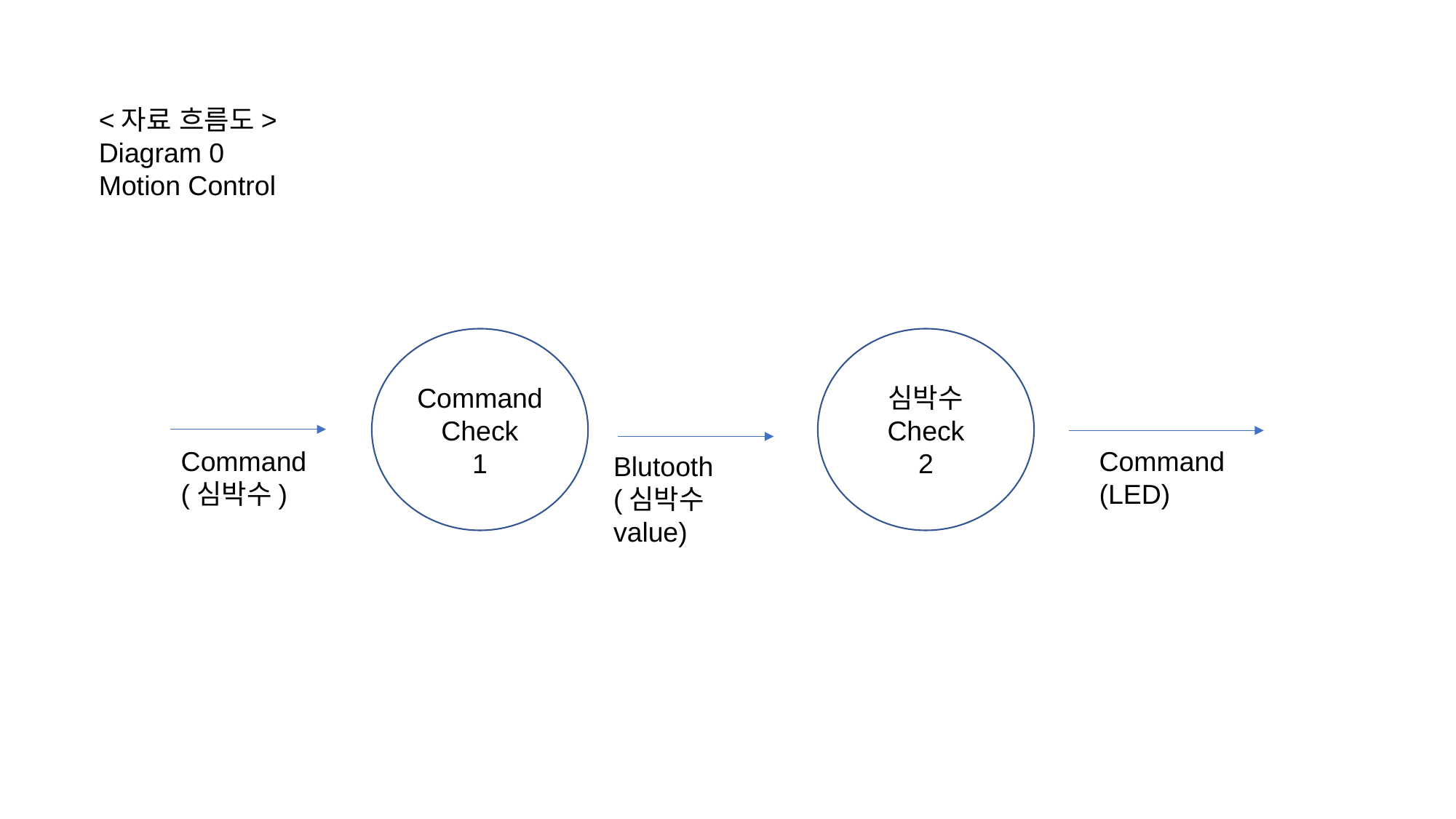

<자료 흐름도>
Diagram 0
Motion Control

심박수
Check
2
CommandCheck
1
Command
(심박수)
Blutooth
(심박수 value)
Command
(LED)